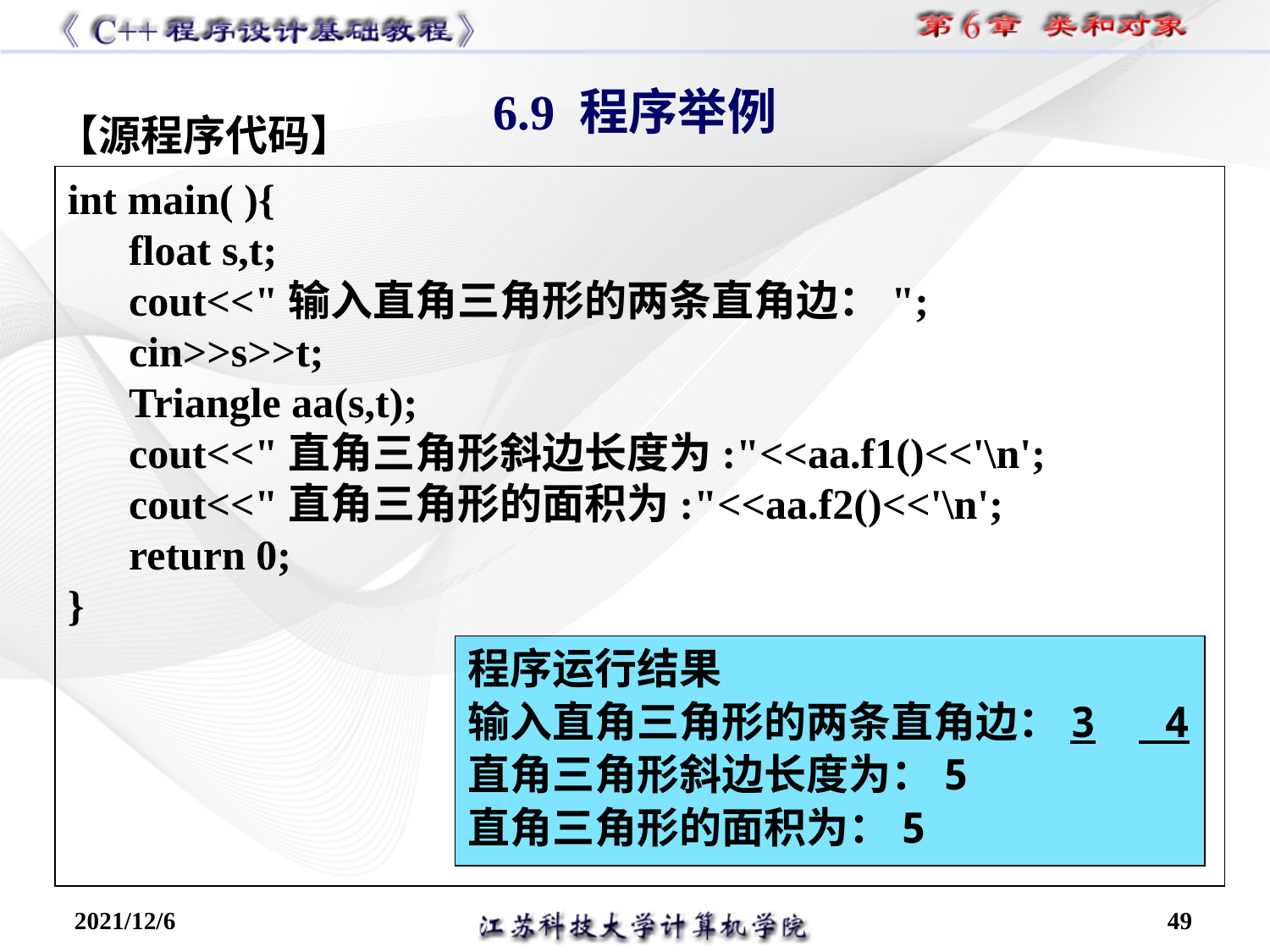

6.9 程序举例
【源程序代码】
int main( ){
float s,t;
cout<<"输入直角三角形的两条直角边：";
cin>>s>>t;
Triangle aa(s,t);
cout<<"直角三角形斜边长度为:"<<aa.f1()<<'\n';
cout<<"直角三角形的面积为:"<<aa.f2()<<'\n';
return 0;
}
程序运行结果
输入直角三角形的两条直角边：3	 4
直角三角形斜边长度为：5
直角三角形的面积为：5